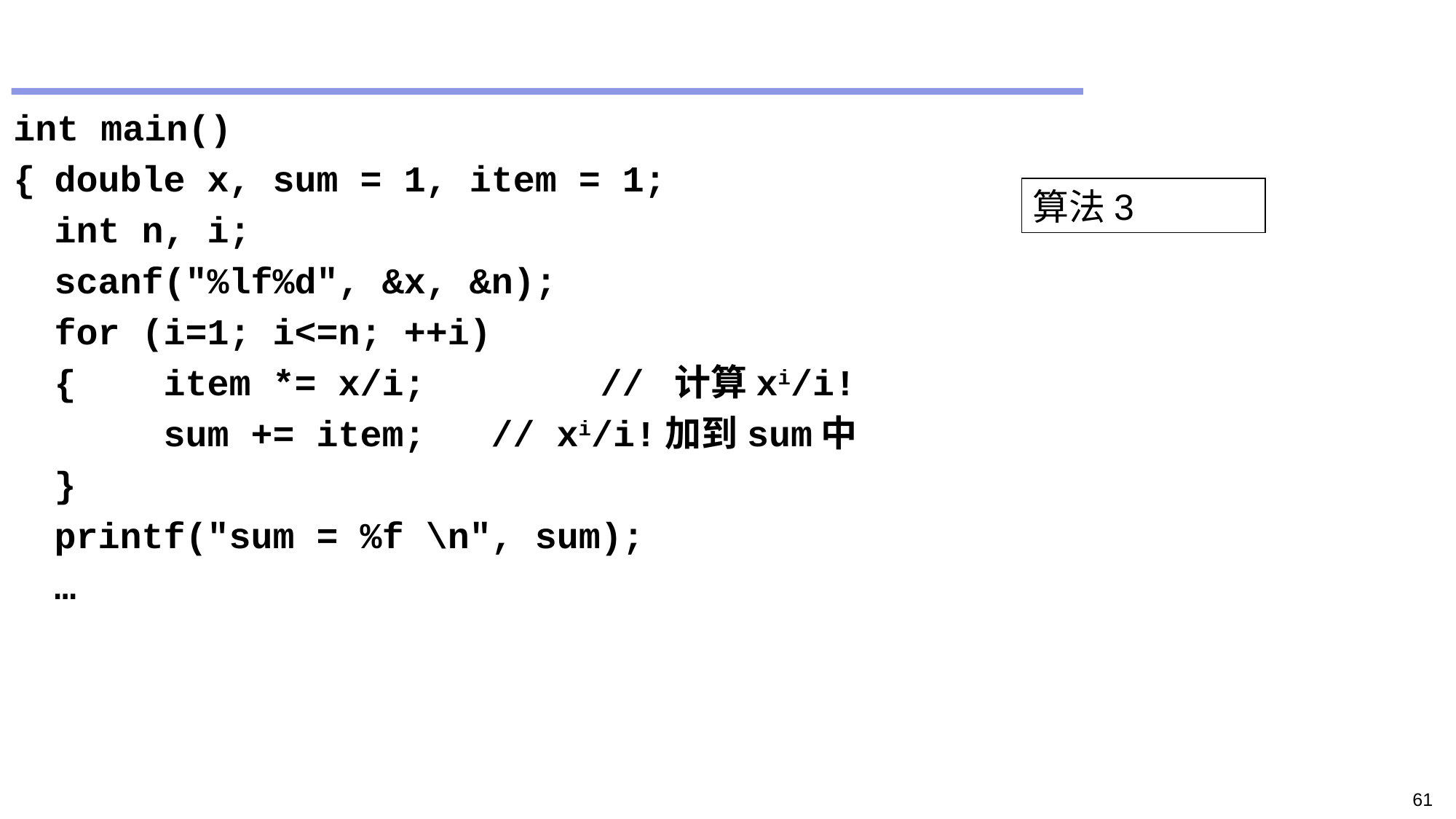

#
int main()
{	double x, sum = 1, item = 1;
	int n, i;
	scanf("%lf%d", &x, &n);
	for (i=1; i<=n; ++i)
	{	item *= x/i;		// 计算xi/i!
		sum += item;	// xi/i!加到sum中
	}
	printf("sum = %f \n", sum);
	…

算法3
61